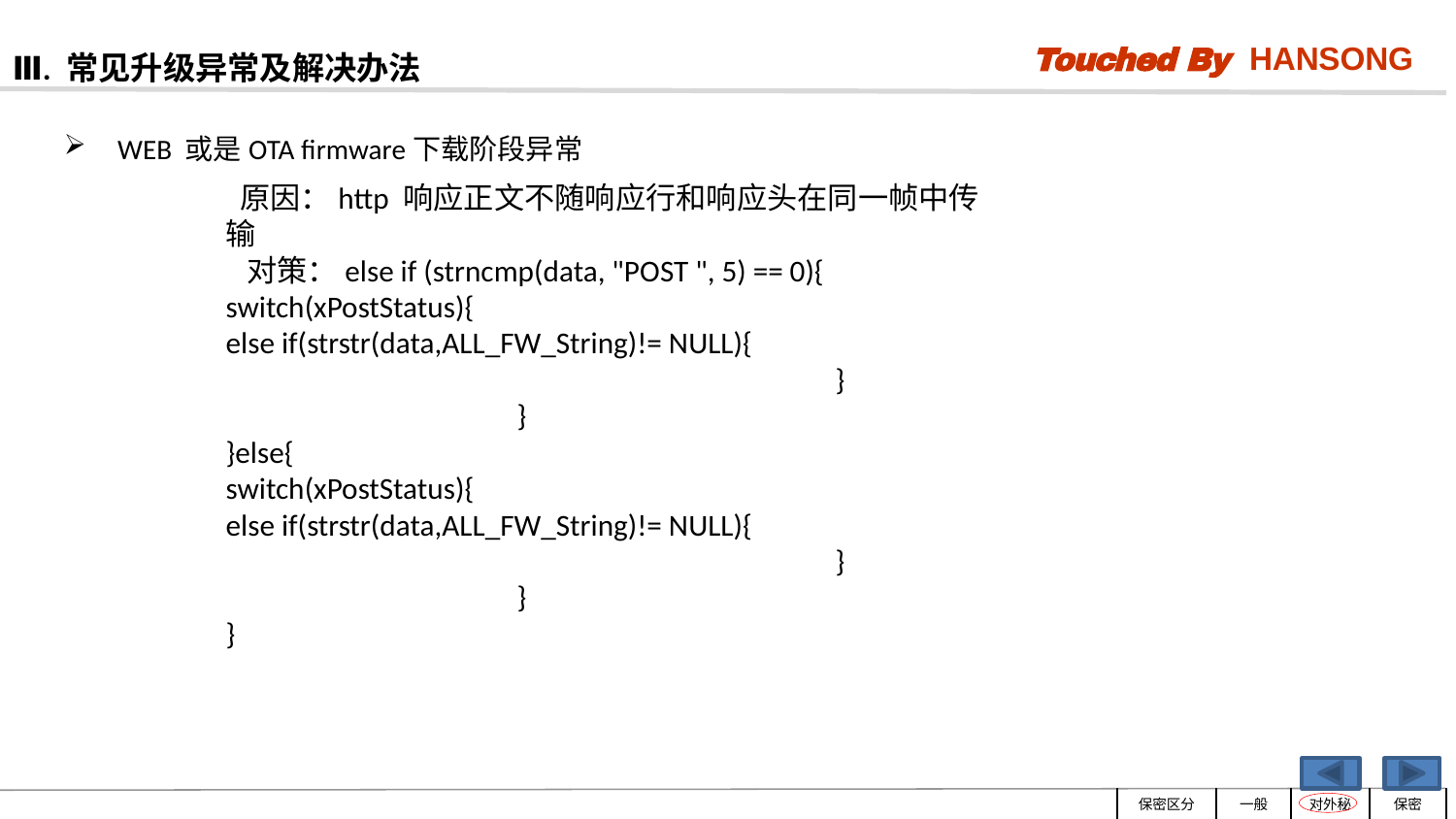

Ⅲ. 常见升级异常及解决办法

 WEB 或是OTA firmware下载阶段异常
 原因：http 响应正文不随响应行和响应头在同一帧中传输
  对策：else if (strncmp(data, "POST ", 5) == 0){
switch(xPostStatus){
else if(strstr(data,ALL_FW_String)!= NULL){
				    }
		}
}else{
switch(xPostStatus){
else if(strstr(data,ALL_FW_String)!= NULL){
				    }
		}
}